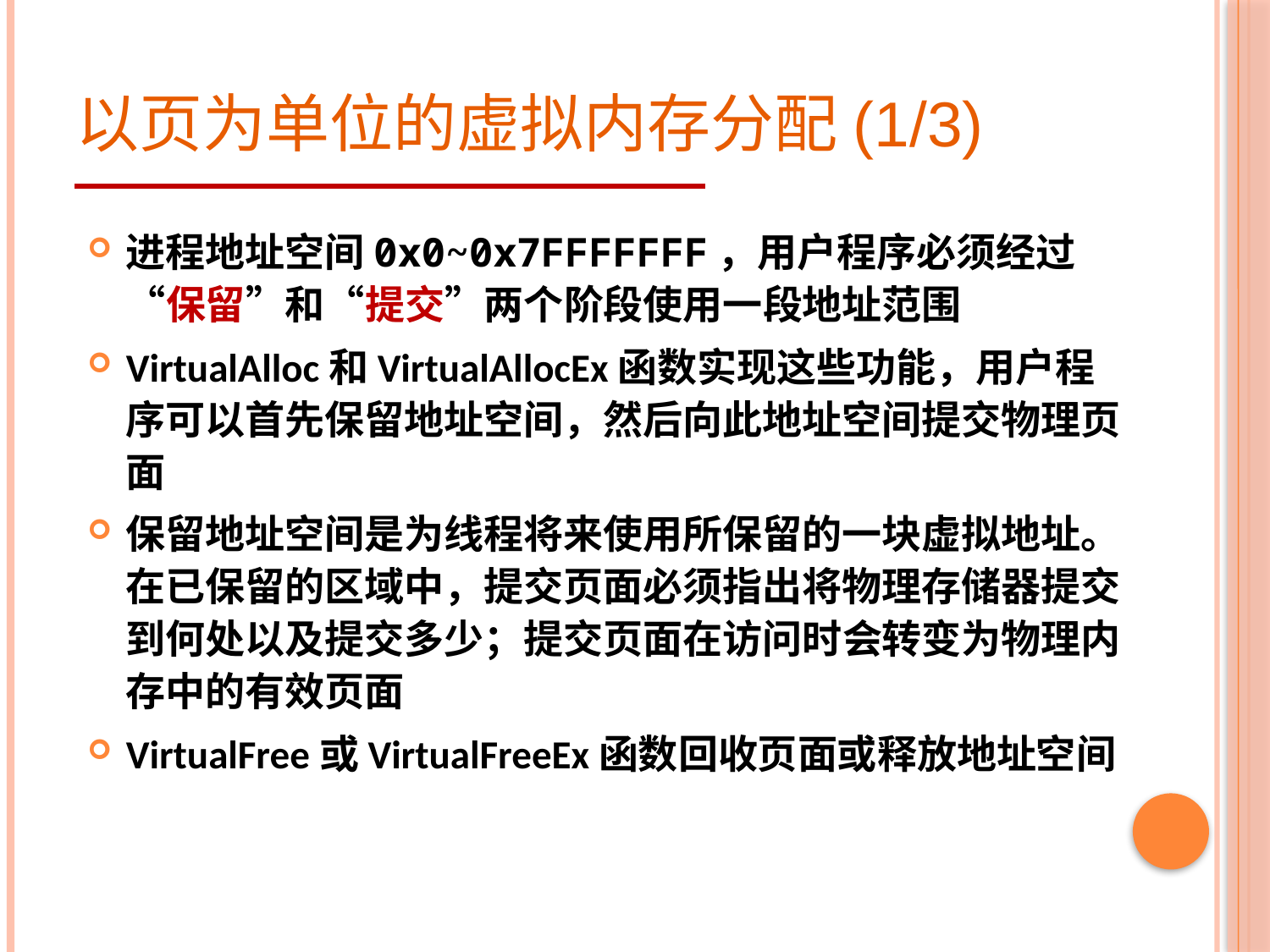

# 以页为单位的虚拟内存分配(1/3)
进程地址空间0x0~0x7FFFFFFF，用户程序必须经过“保留”和“提交”两个阶段使用一段地址范围
VirtualAlloc和VirtualAllocEx函数实现这些功能，用户程序可以首先保留地址空间，然后向此地址空间提交物理页面
保留地址空间是为线程将来使用所保留的一块虚拟地址。在已保留的区域中，提交页面必须指出将物理存储器提交到何处以及提交多少；提交页面在访问时会转变为物理内存中的有效页面
VirtualFree或VirtualFreeEx函数回收页面或释放地址空间